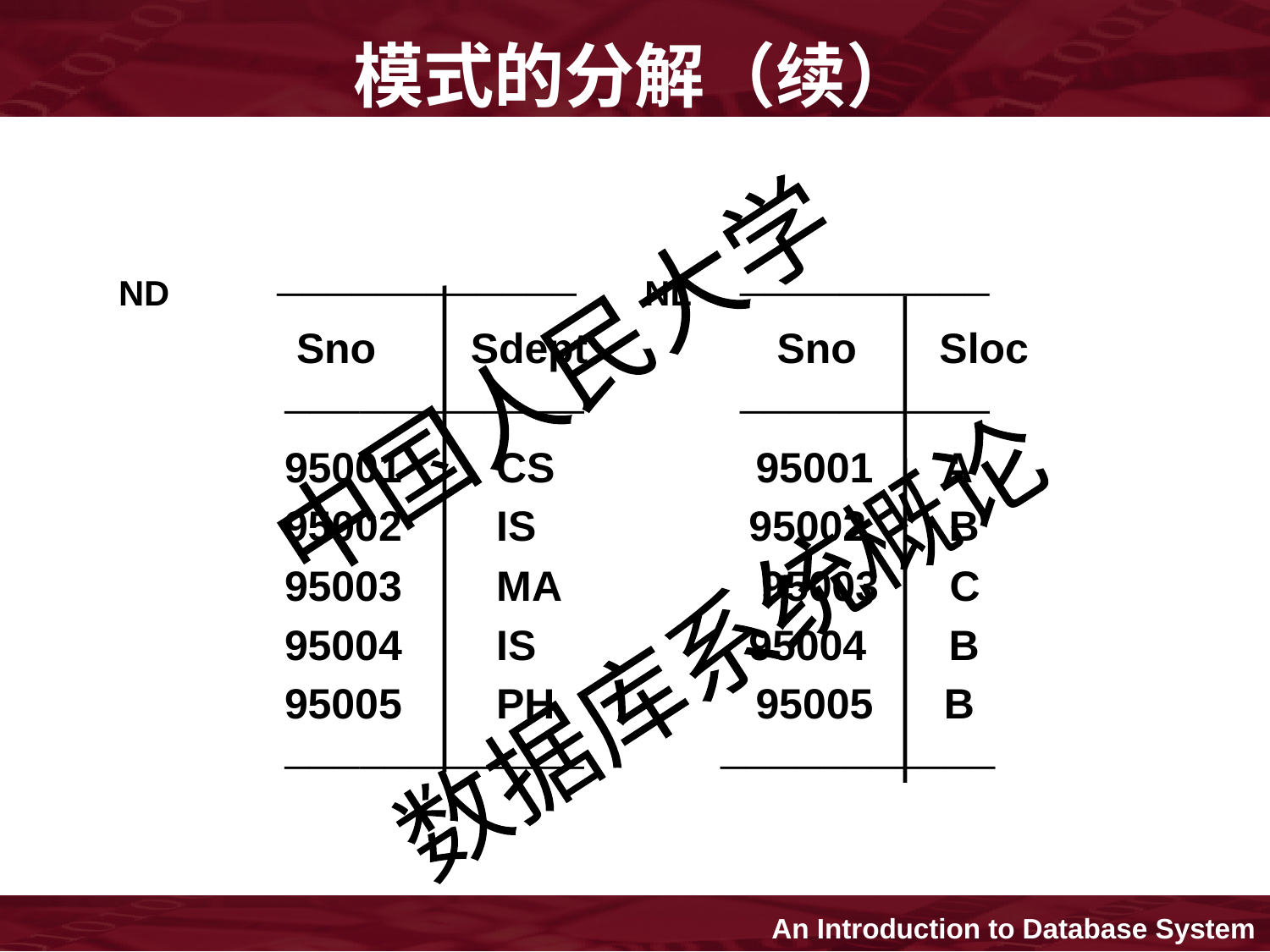

# 模式的分解（续）
ND           ────────────       NL     ──────────
               Sno        Sdept                Sno       Sloc
              ────────────                ──────────
              95001        CS                 95001      A
              95002        IS                  95002       B
              95003        MA                 95003      C
              95004        IS                  95004       B
              95005        PH                 95005      B
              ────────────              ───────────